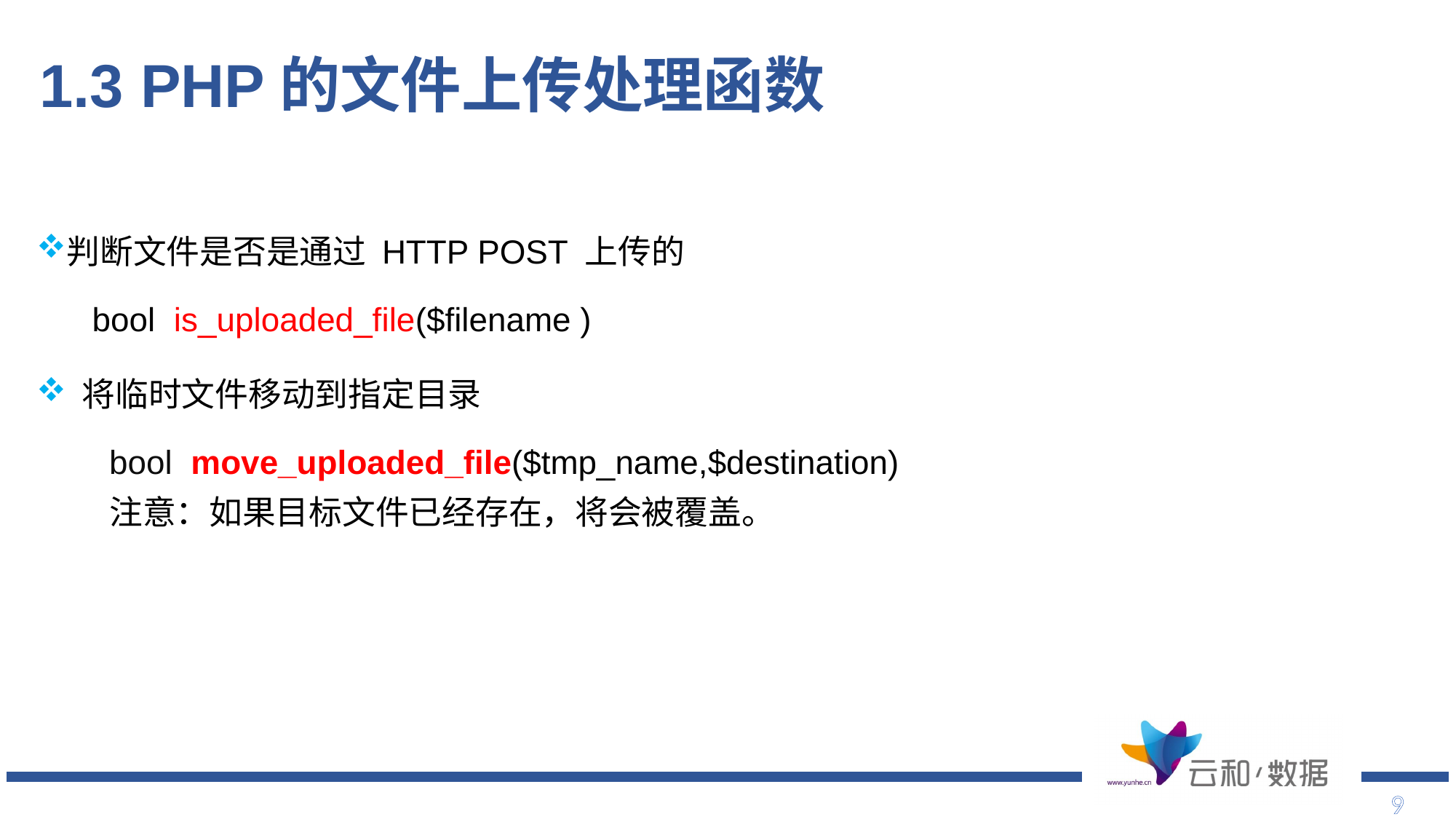

# 1.3 PHP的文件上传处理函数

判断文件是否是通过 HTTP POST 上传的
      bool  is_uploaded_file($filename )
将临时文件移动到指定目录
bool  move_uploaded_file($tmp_name,$destination)
注意：如果目标文件已经存在，将会被覆盖。